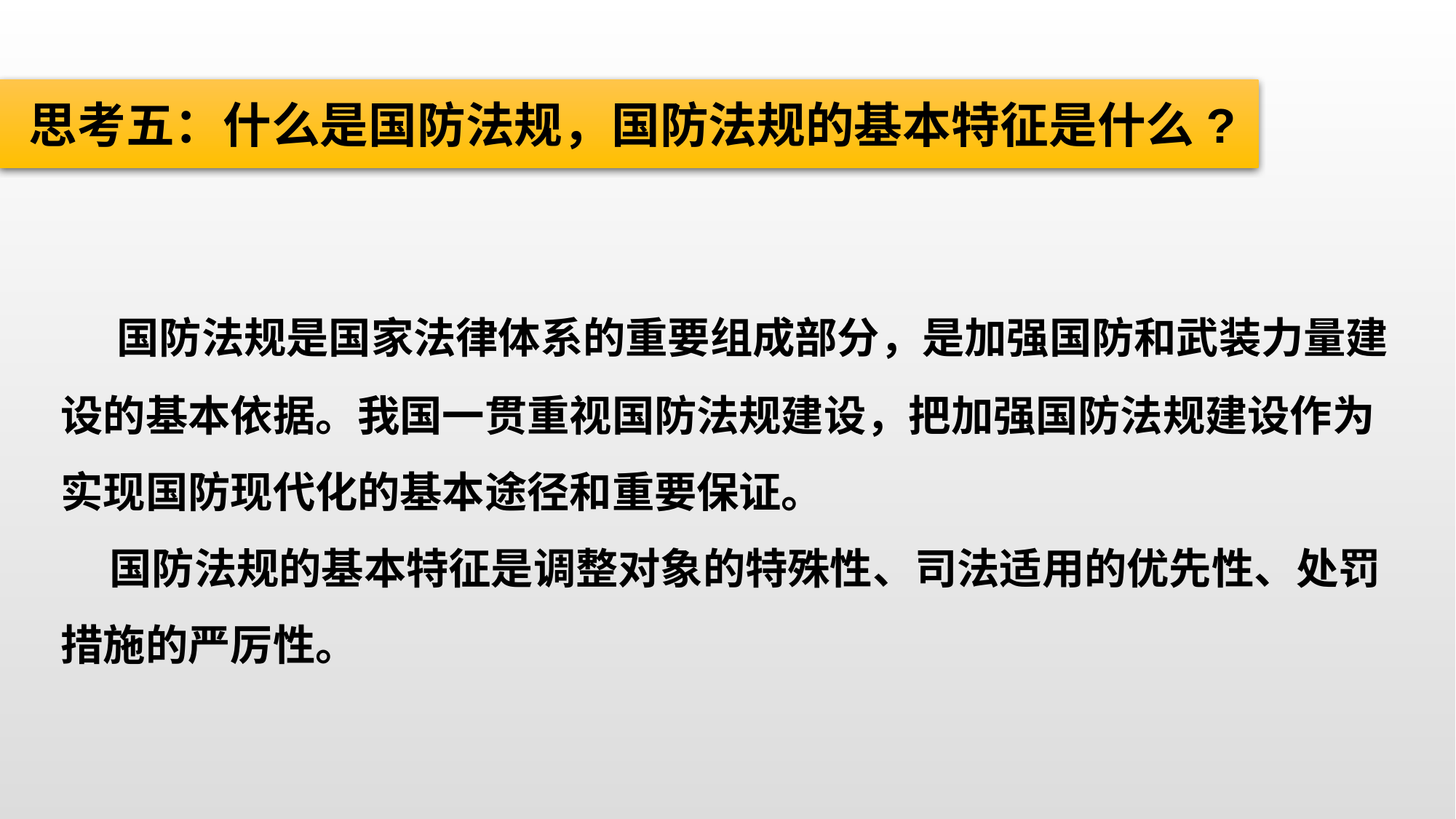

思考五：什么是国防法规，国防法规的基本特征是什么?
    国防法规是国家法律体系的重要组成部分，是加强国防和武装力量建设的基本依据。我国一贯重视国防法规建设，把加强国防法规建设作为实现国防现代化的基本途径和重要保证。
    国防法规的基本特征是调整对象的特殊性、司法适用的优先性、处罚措施的严厉性。